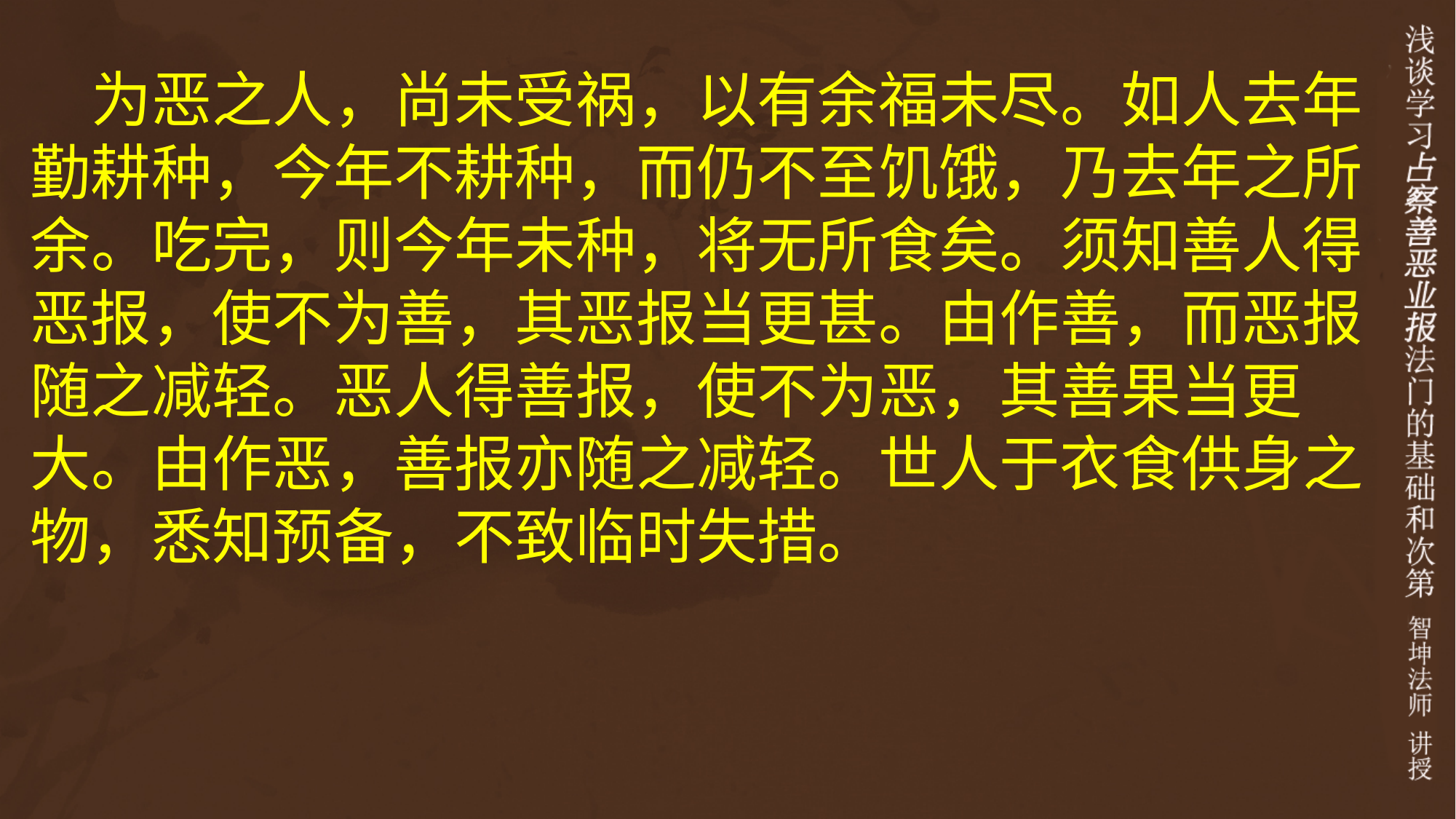

为恶之人，尚未受祸，以有余福未尽。如人去年勤耕种，今年不耕种，而仍不至饥饿，乃去年之所余。吃完，则今年未种，将无所食矣。须知善人得恶报，使不为善，其恶报当更甚。由作善，而恶报随之减轻。恶人得善报，使不为恶，其善果当更大。由作恶，善报亦随之减轻。世人于衣食供身之物，悉知预备，不致临时失措。